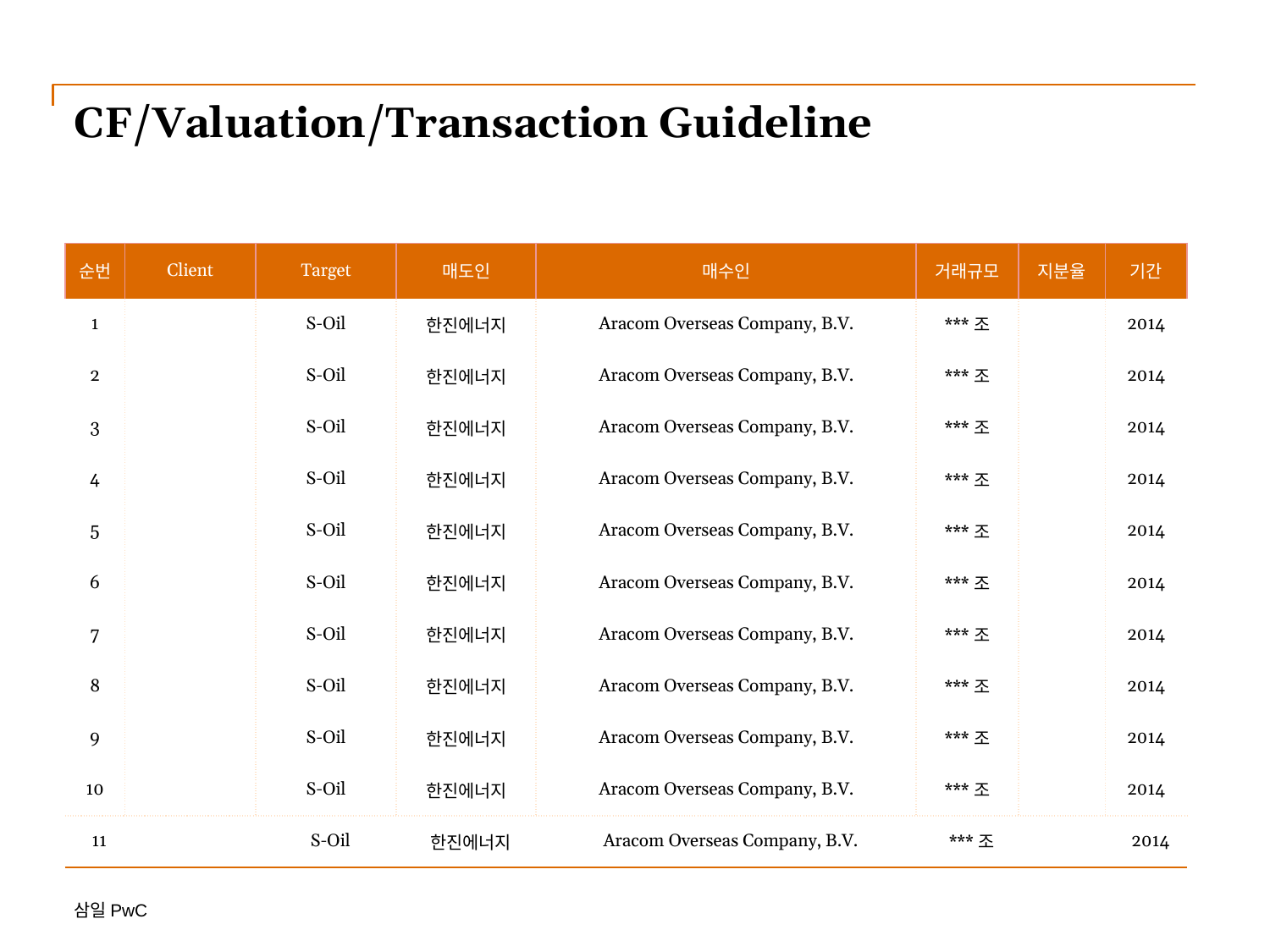

# CF/Valuation/Transaction Guideline

| 순번 | Client | Target | 매도인 | 매수인 | 거래규모 | 지분율 | 기간 |
| --- | --- | --- | --- | --- | --- | --- | --- |
| 1 |  | S-Oil | 한진에너지 | Aracom Overseas Company, B.V. | \*\*\*조 |  | 2014 |
| 2 |  | S-Oil | 한진에너지 | Aracom Overseas Company, B.V. | \*\*\*조 |  | 2014 |
| 3 |  | S-Oil | 한진에너지 | Aracom Overseas Company, B.V. | \*\*\*조 |  | 2014 |
| 4 |  | S-Oil | 한진에너지 | Aracom Overseas Company, B.V. | \*\*\*조 |  | 2014 |
| 5 |  | S-Oil | 한진에너지 | Aracom Overseas Company, B.V. | \*\*\*조 |  | 2014 |
| 6 |  | S-Oil | 한진에너지 | Aracom Overseas Company, B.V. | \*\*\*조 |  | 2014 |
| 7 |  | S-Oil | 한진에너지 | Aracom Overseas Company, B.V. | \*\*\*조 |  | 2014 |
| 8 |  | S-Oil | 한진에너지 | Aracom Overseas Company, B.V. | \*\*\*조 |  | 2014 |
| 9 |  | S-Oil | 한진에너지 | Aracom Overseas Company, B.V. | \*\*\*조 |  | 2014 |
| 10 |  | S-Oil | 한진에너지 | Aracom Overseas Company, B.V. | \*\*\*조 |  | 2014 |
| 11 |  | S-Oil | 한진에너지 | Aracom Overseas Company, B.V. | \*\*\*조 |  | 2014 |